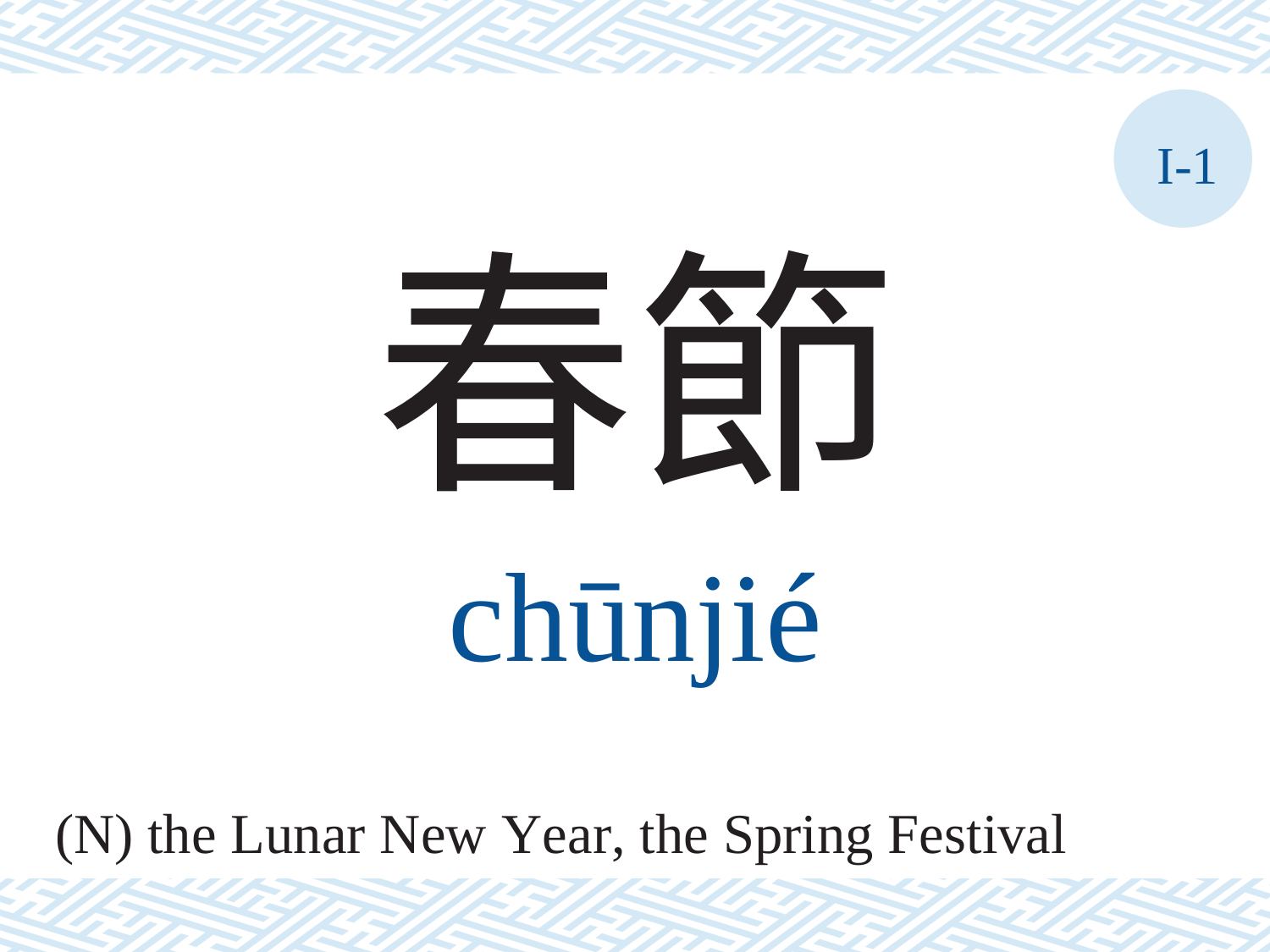

I-1
春節
chūnjié
(N) the Lunar New Year, the Spring Festival